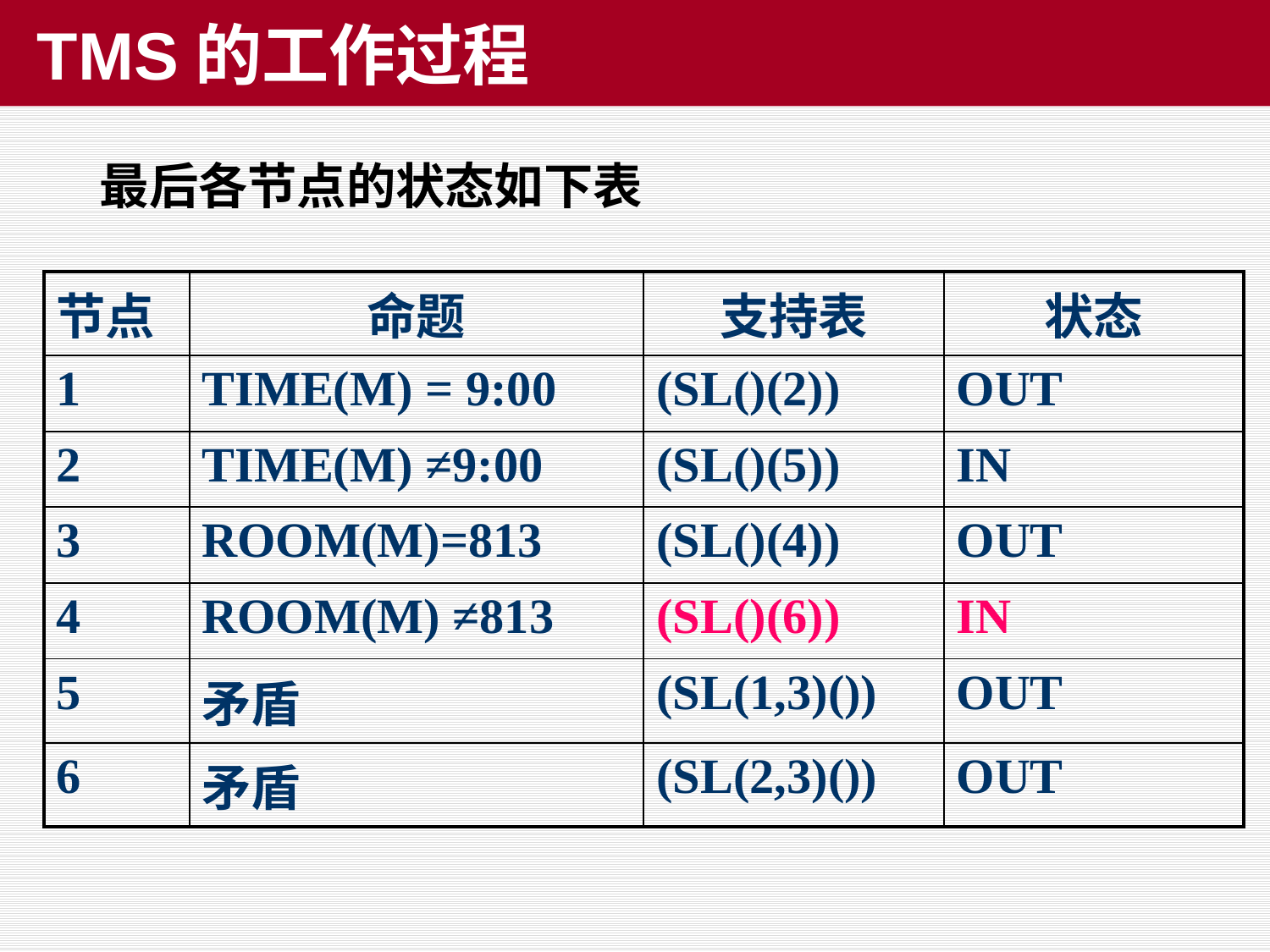

# TMS的工作过程
最后各节点的状态如下表
| 节点 | 命题 | 支持表 | 状态 |
| --- | --- | --- | --- |
| 1 | TIME(M) = 9:00 | (SL()(2)) | OUT |
| 2 | TIME(M) ≠9:00 | (SL()(5)) | IN |
| 3 | ROOM(M)=813 | (SL()(4)) | OUT |
| 4 | ROOM(M) ≠813 | (SL()(6)) | IN |
| 5 | 矛盾 | (SL(1,3)()) | OUT |
| 6 | 矛盾 | (SL(2,3)()) | OUT |